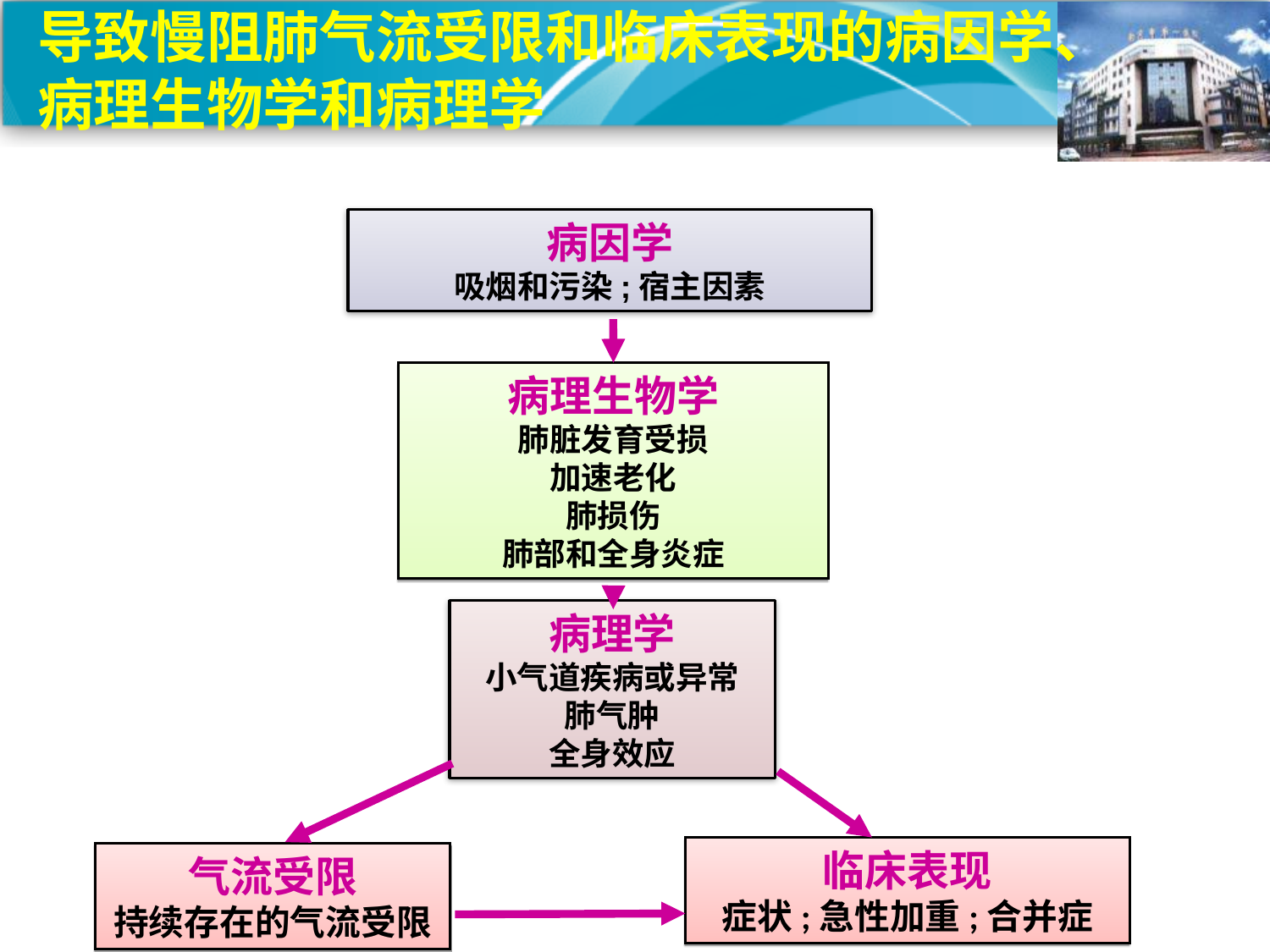

# 导致慢阻肺气流受限和临床表现的病因学、病理生物学和病理学
病因学
吸烟和污染;宿主因素
病理生物学
肺脏发育受损
加速老化
肺损伤
肺部和全身炎症
病理学
小气道疾病或异常
肺气肿
全身效应
临床表现
症状;急性加重;合并症
气流受限
持续存在的气流受限